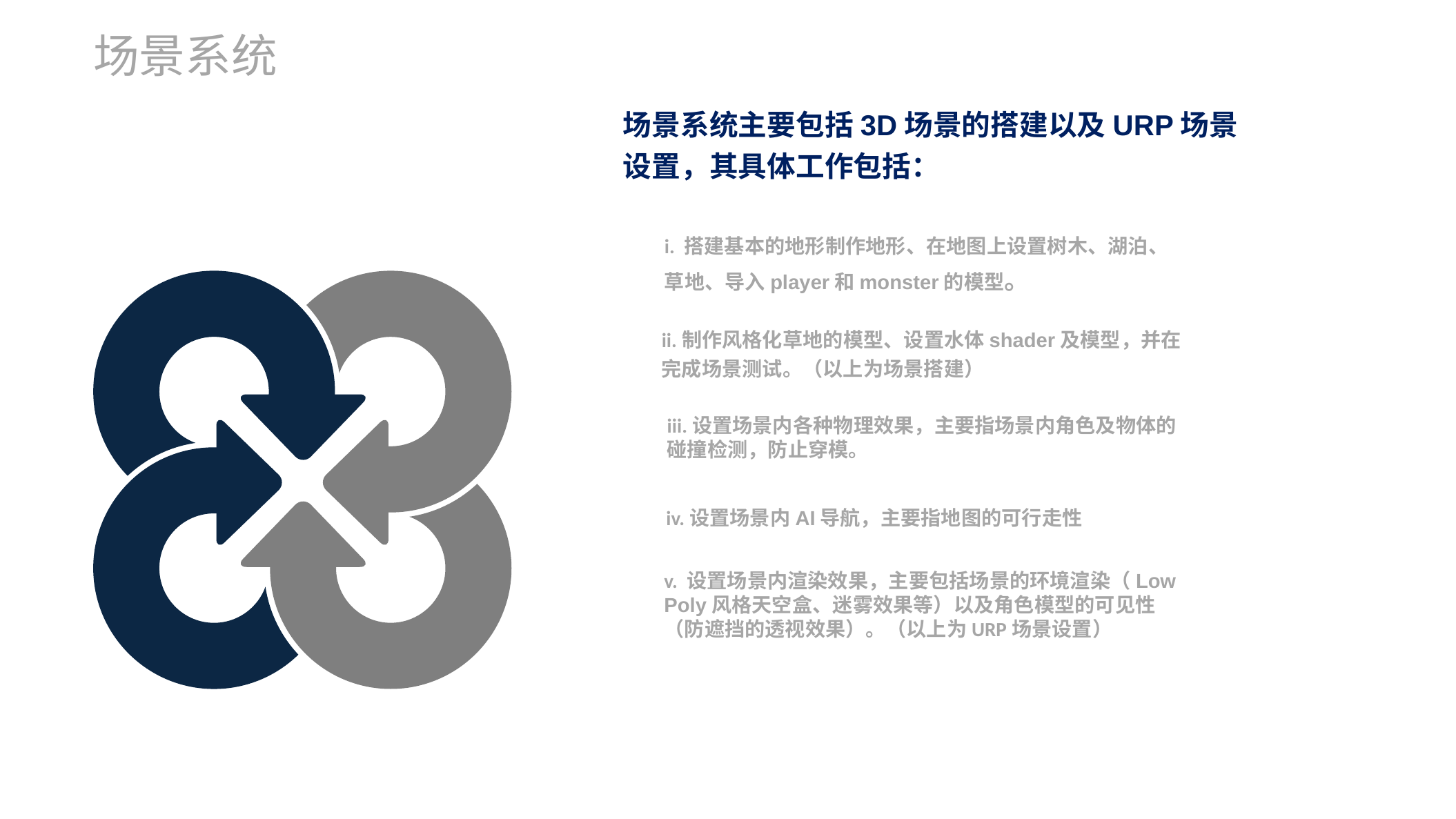

场景系统
场景系统主要包括3D场景的搭建以及URP场景设置，其具体工作包括：

i. 搭建基本的地形制作地形、在地图上设置树木、湖泊、草地、导入player和monster的模型。

ii.制作风格化草地的模型、设置水体shader及模型，并在完成场景测试。（以上为场景搭建）

iii.设置场景内各种物理效果，主要指场景内角色及物体的碰撞检测，防止穿模。
iv.设置场景内AI导航，主要指地图的可行走性
v. 设置场景内渲染效果，主要包括场景的环境渲染（Low Poly风格天空盒、迷雾效果等）以及角色模型的可见性（防遮挡的透视效果）。（以上为URP场景设置）